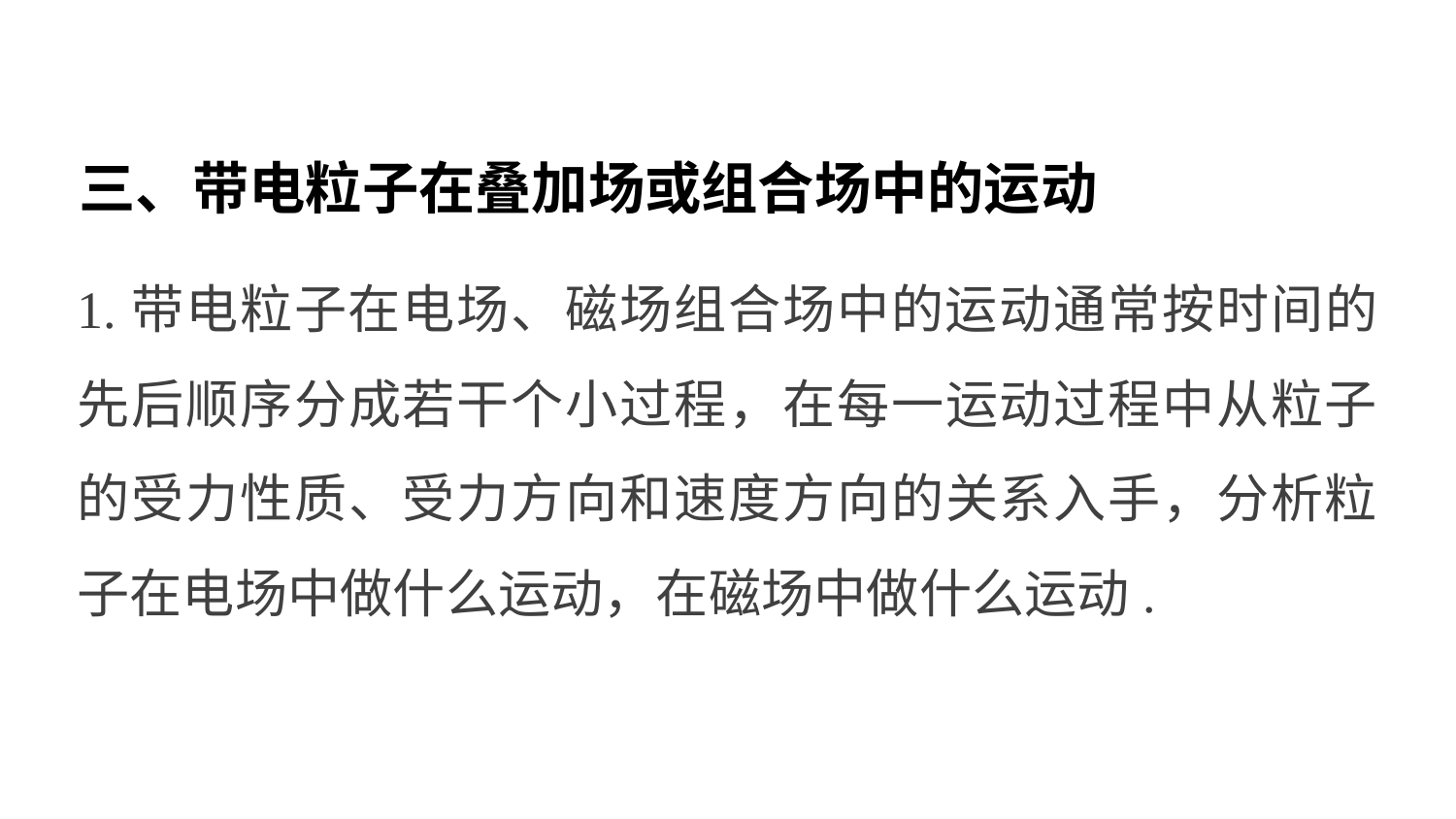

三、带电粒子在叠加场或组合场中的运动
1.带电粒子在电场、磁场组合场中的运动通常按时间的先后顺序分成若干个小过程，在每一运动过程中从粒子的受力性质、受力方向和速度方向的关系入手，分析粒子在电场中做什么运动，在磁场中做什么运动.